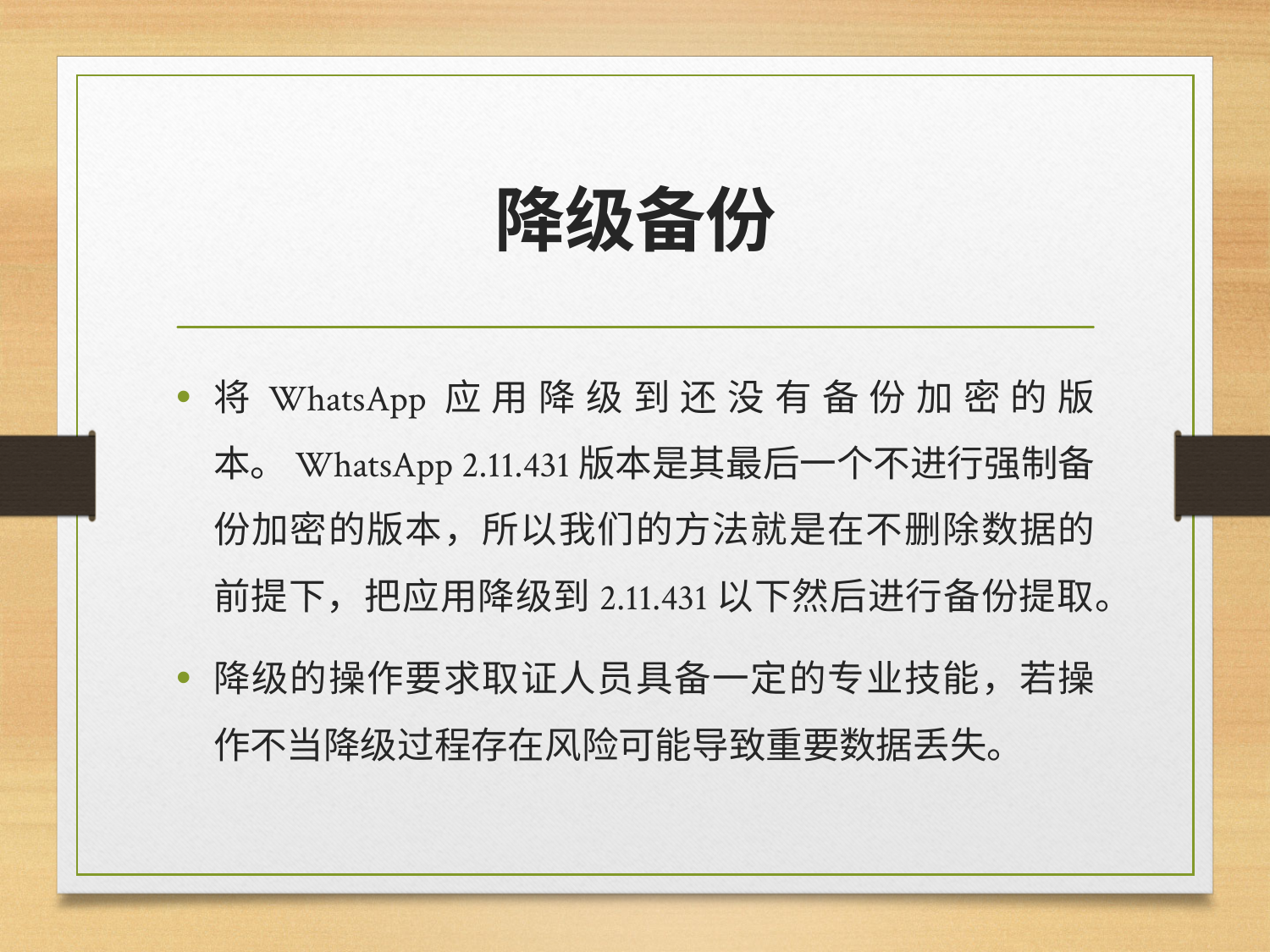

# 降级备份
将WhatsApp应用降级到还没有备份加密的版本。WhatsApp 2.11.431版本是其最后一个不进行强制备份加密的版本，所以我们的方法就是在不删除数据的前提下，把应用降级到2.11.431以下然后进行备份提取。
降级的操作要求取证人员具备一定的专业技能，若操作不当降级过程存在风险可能导致重要数据丢失。